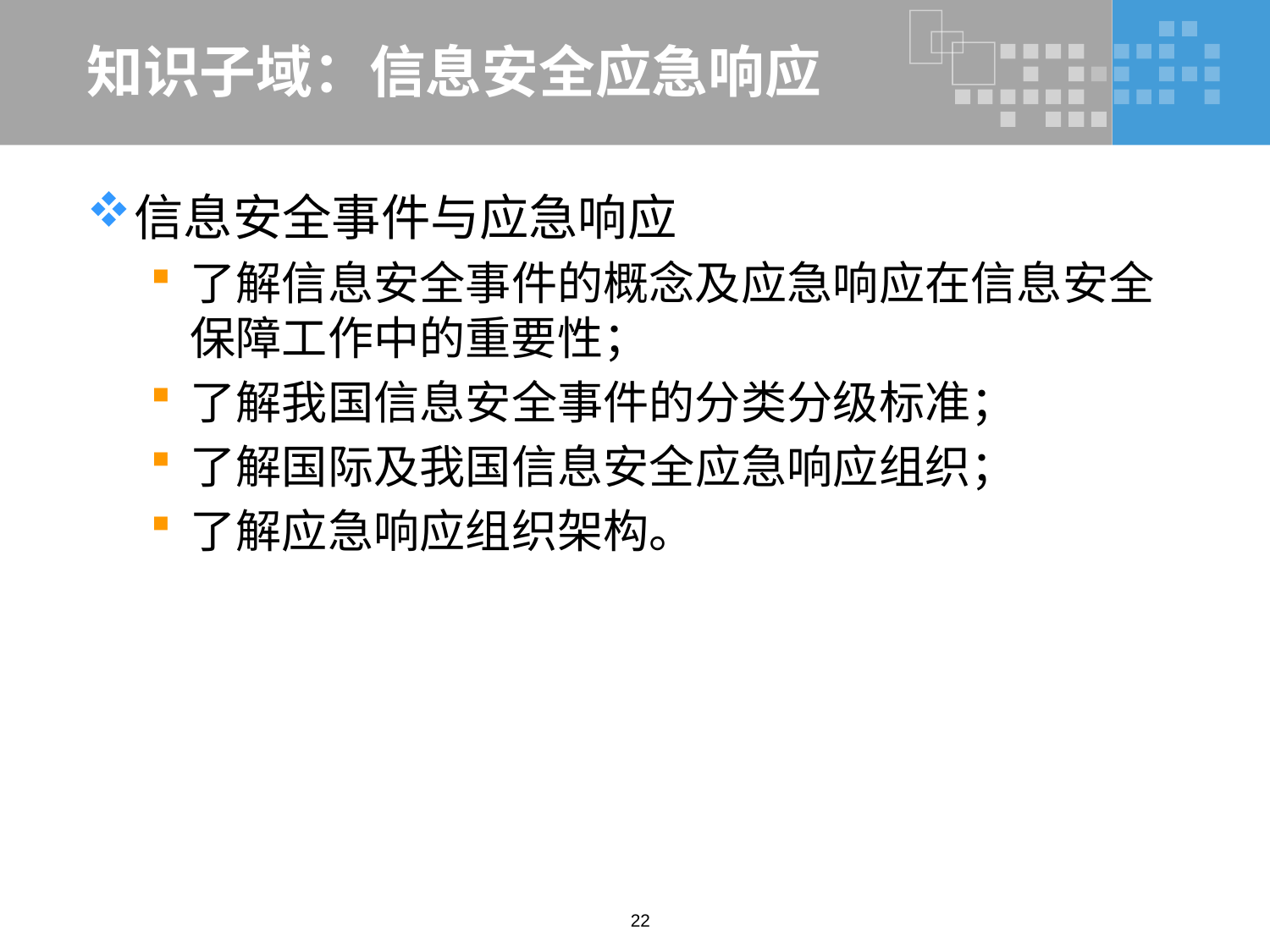

# 知识子域：信息安全应急响应
信息安全事件与应急响应
了解信息安全事件的概念及应急响应在信息安全保障工作中的重要性；
了解我国信息安全事件的分类分级标准；
了解国际及我国信息安全应急响应组织；
了解应急响应组织架构。

22